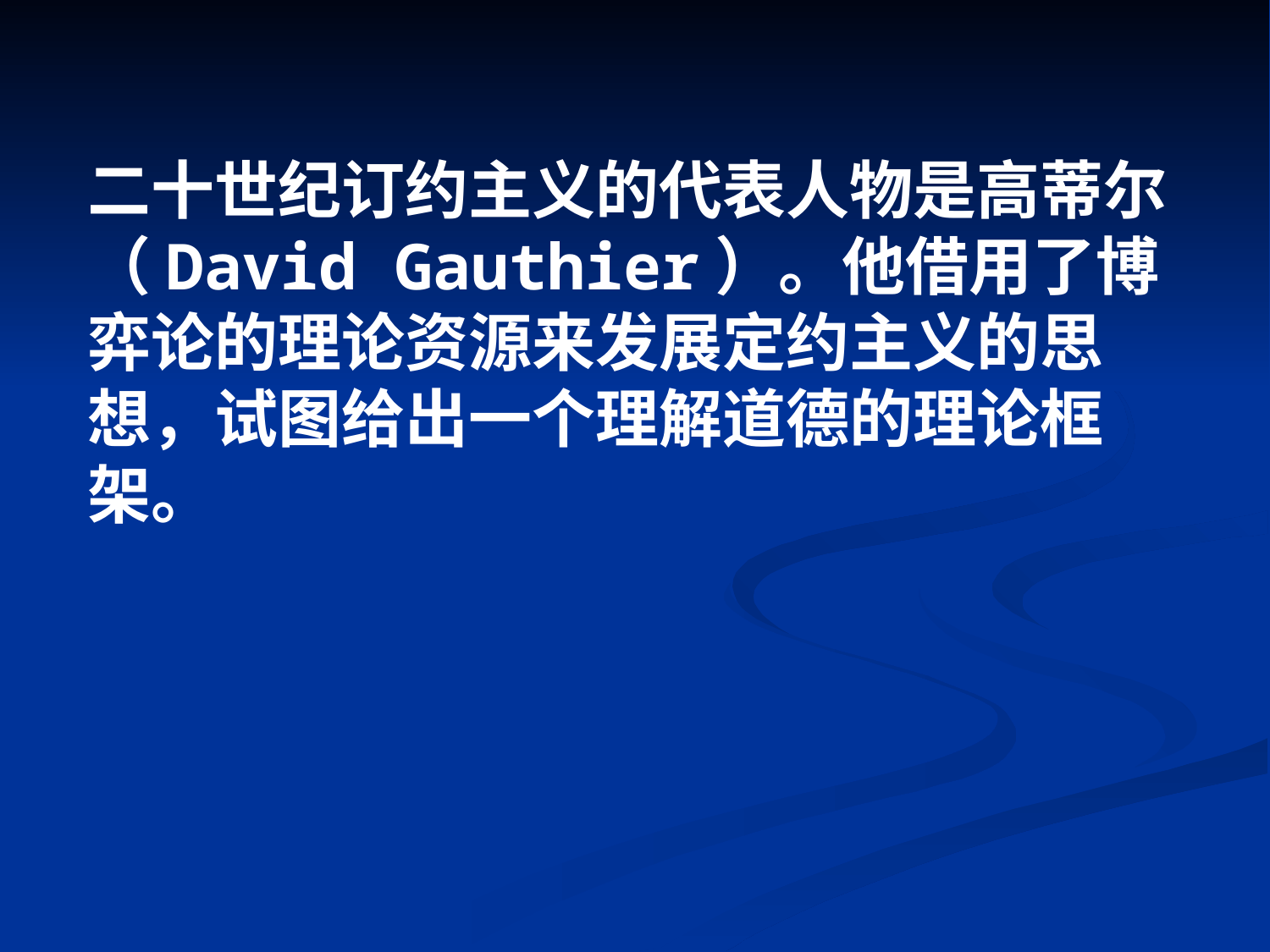

二十世纪订约主义的代表人物是高蒂尔（David Gauthier）。他借用了博弈论的理论资源来发展定约主义的思想，试图给出一个理解道德的理论框架。